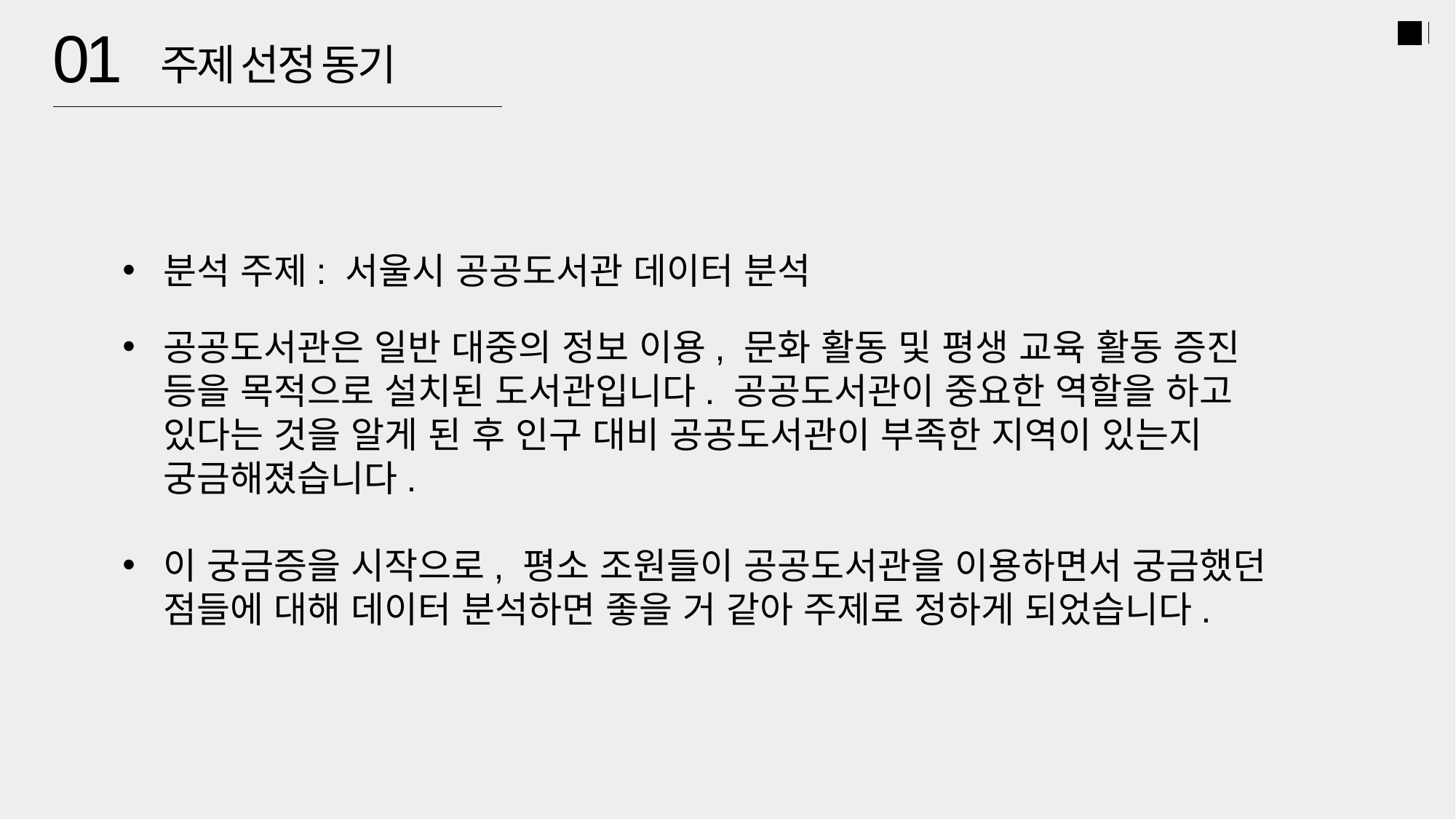

01

주제 선정 동기
분석 주제: 서울시 공공도서관 데이터 분석

공공도서관은 일반 대중의 정보 이용, 문화 활동 및 평생 교육 활동 증진 등을 목적으로 설치된 도서관입니다. 공공도서관이 중요한 역할을 하고 있다는 것을 알게 된 후 인구 대비 공공도서관이 부족한 지역이 있는지 궁금해졌습니다.

이 궁금증을 시작으로, 평소 조원들이 공공도서관을 이용하면서 궁금했던 점들에 대해 데이터 분석하면 좋을 거 같아 주제로 정하게 되었습니다.